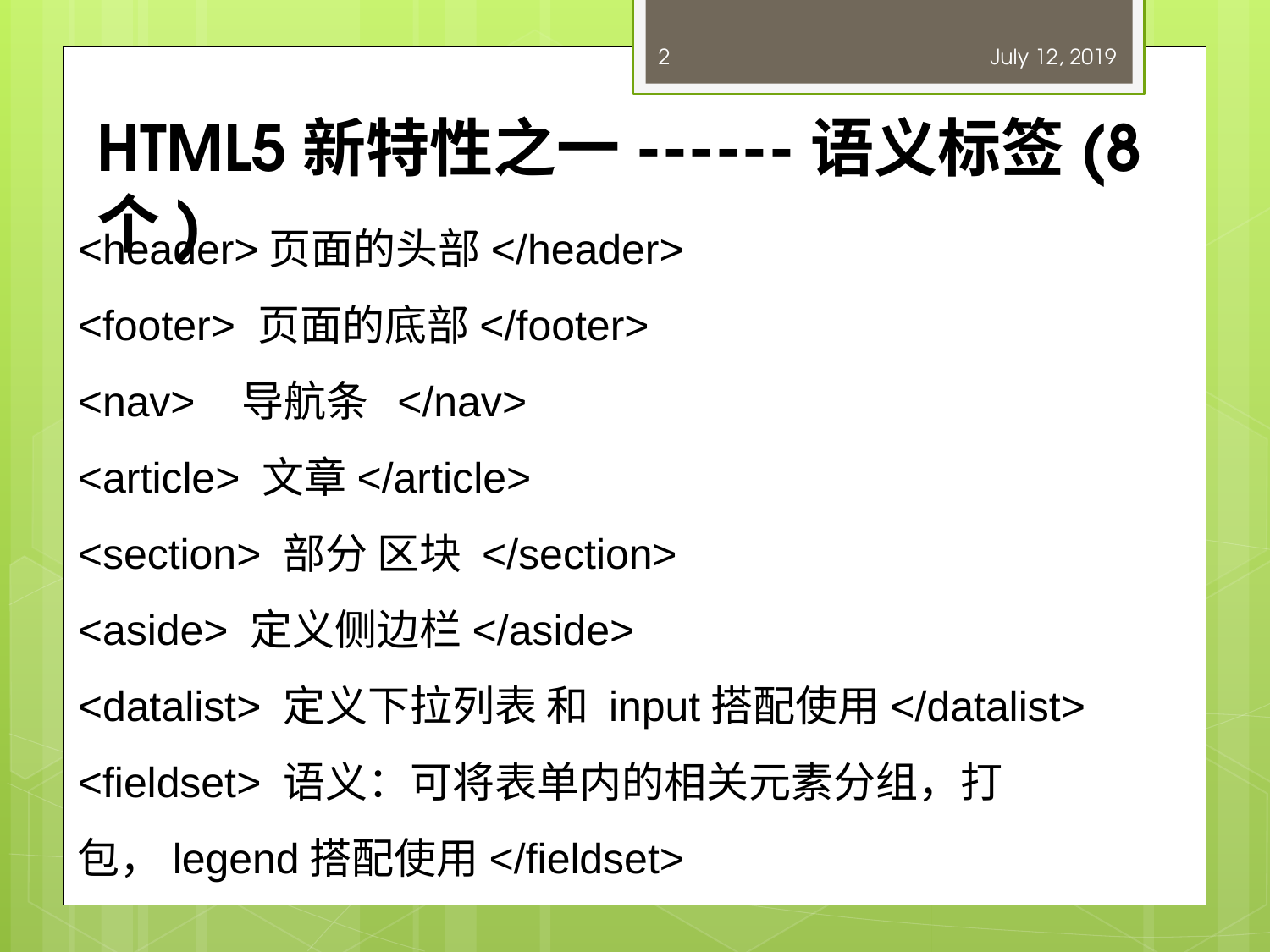

2
July 12, 2019
HTML5新特性之一------语义标签(8个)
<header>页面的头部</header>
<footer> 页面的底部</footer>
<nav>   导航条  </nav>
<article> 文章</article>
<section> 部分 区块 </section>
<aside> 定义侧边栏</aside>
<datalist> 定义下拉列表 和 input搭配使用</datalist>
<fieldset> 语义：可将表单内的相关元素分组，打包，legend搭配使用</fieldset>